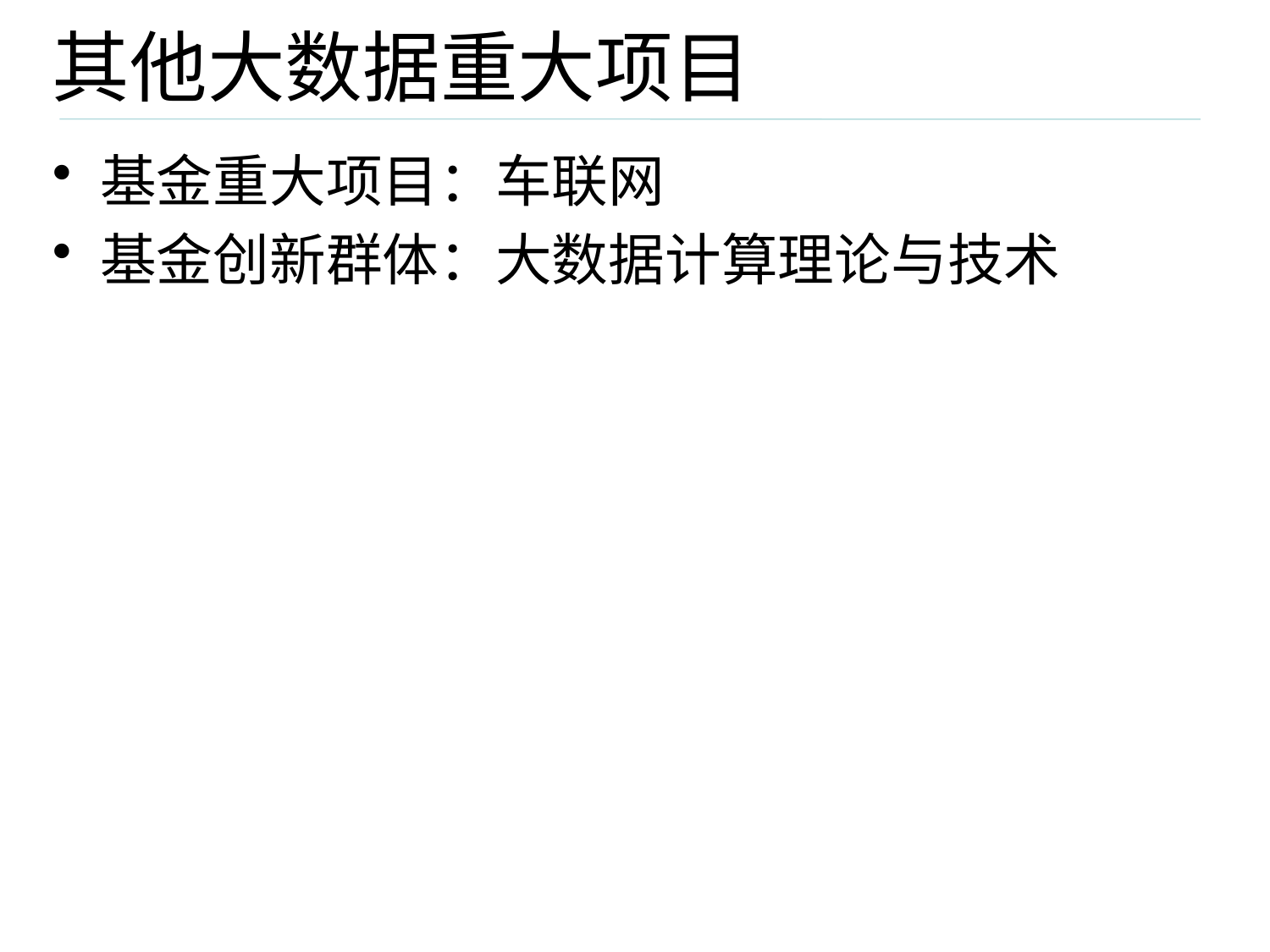

# 其他大数据重大项目
基金重大项目：车联网
基金创新群体：大数据计算理论与技术